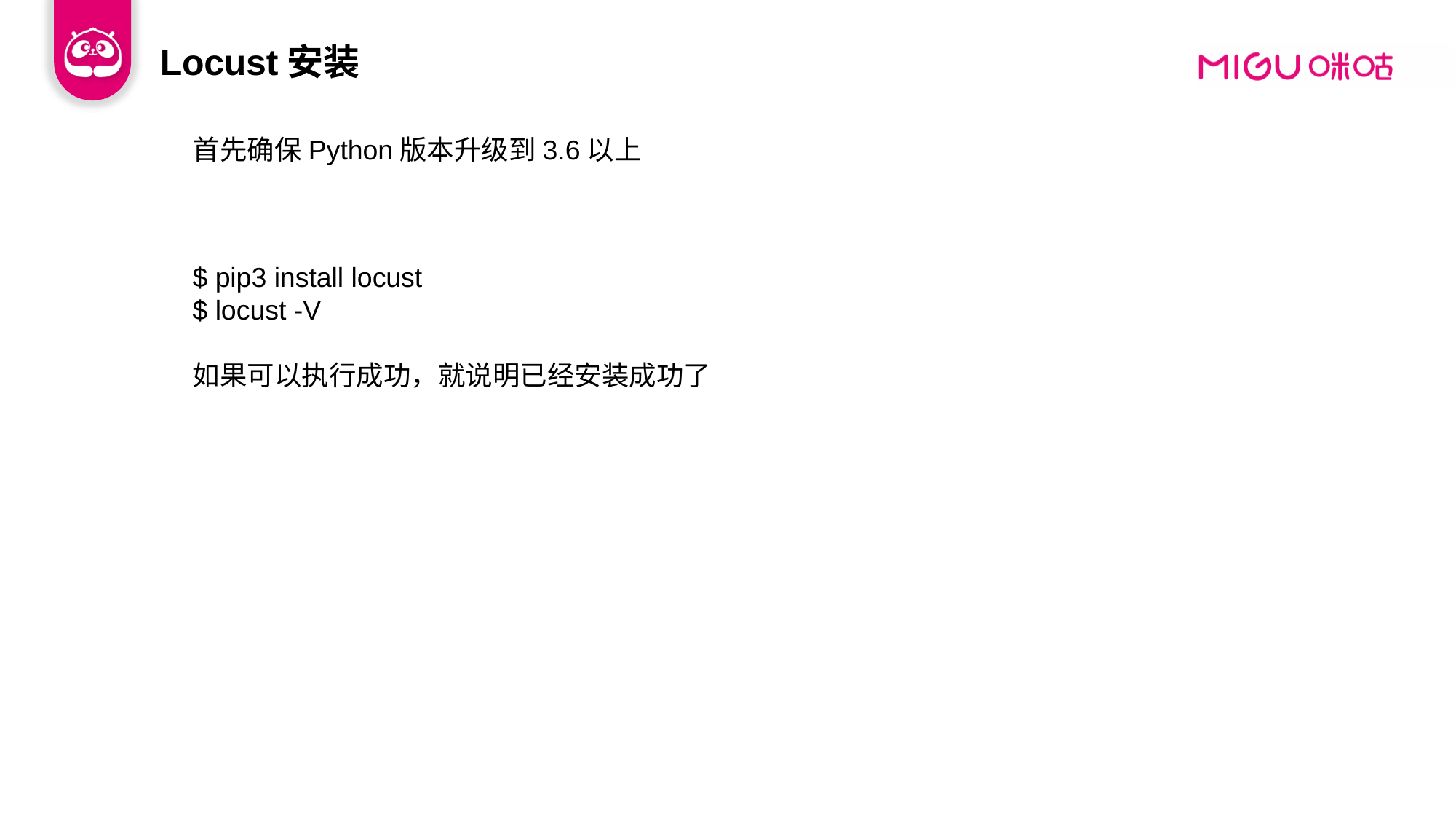

# Locust安装
首先确保Python版本升级到3.6以上
$ pip3 install locust
$ locust -V

如果可以执行成功，就说明已经安装成功了